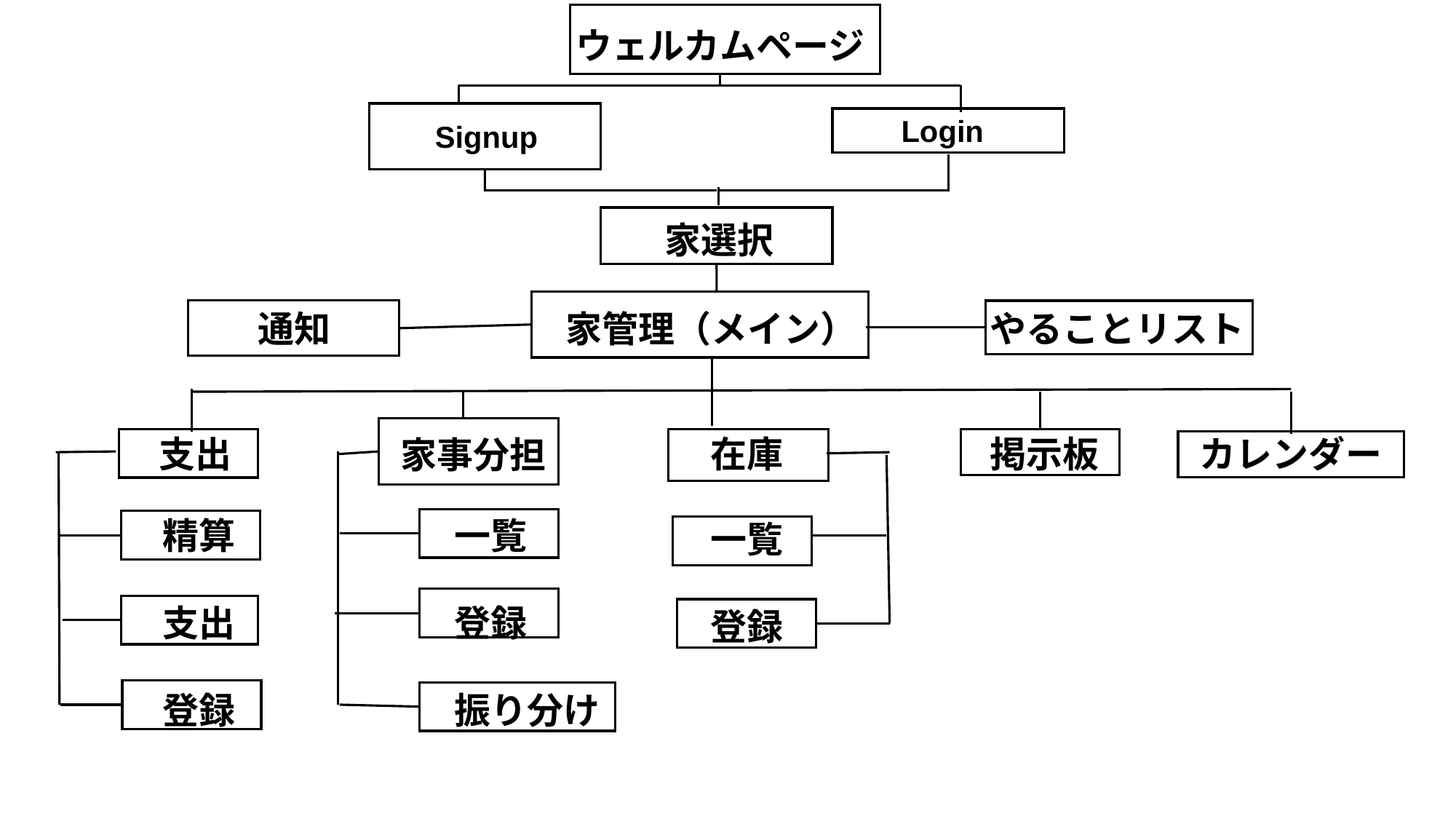

ウェルカムページ

Login

Signup

家選択

家管理（メイン）
やることリスト

通知

支出
在庫
掲示板
カレンダー
家事分担

精算

支出

登録
一覧

登録

振り分け

一覧

登録